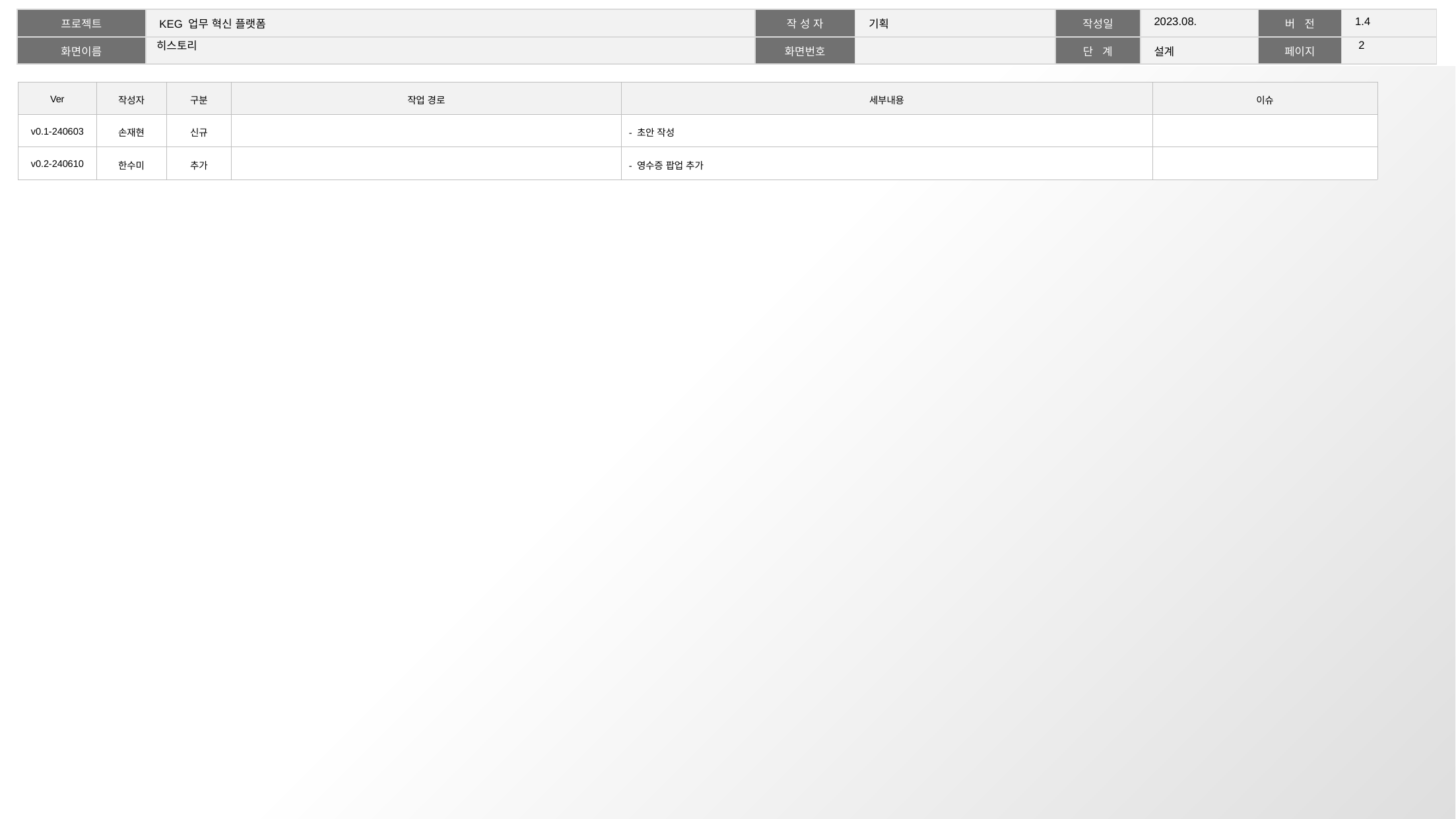

2

# 히스토리
| Ver | 작성자 | 구분 | 작업 경로 | 세부내용 | 이슈 |
| --- | --- | --- | --- | --- | --- |
| v0.1-240603 | 손재현 | 신규 |  | - 초안 작성 |  |
| v0.2-240610 | 한수미 | 추가 |  | - 영수증 팝업 추가 |  |